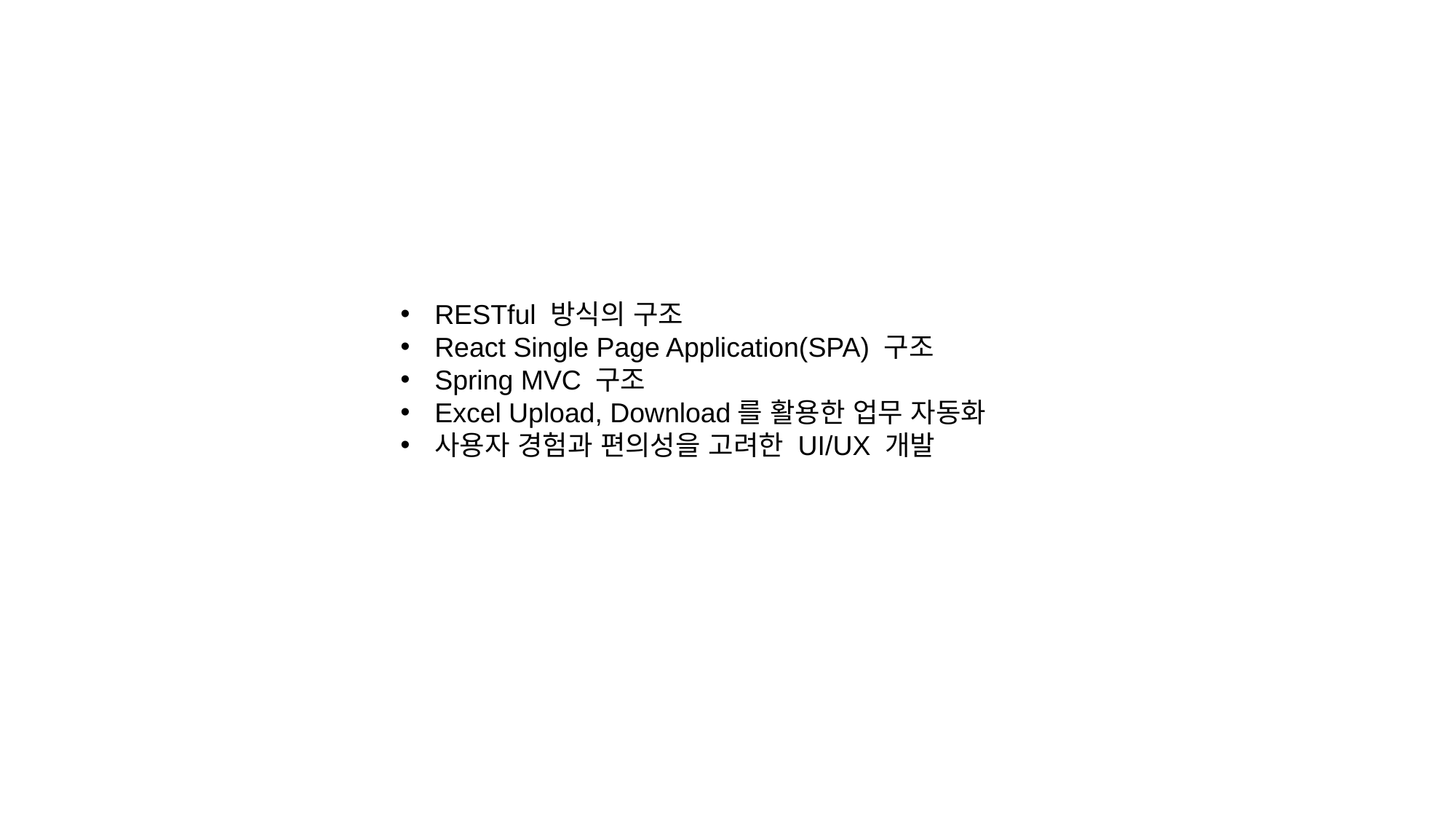

RESTful 방식의 구조
React Single Page Application(SPA) 구조
Spring MVC 구조
Excel Upload, Download를 활용한 업무 자동화
사용자 경험과 편의성을 고려한 UI/UX 개발